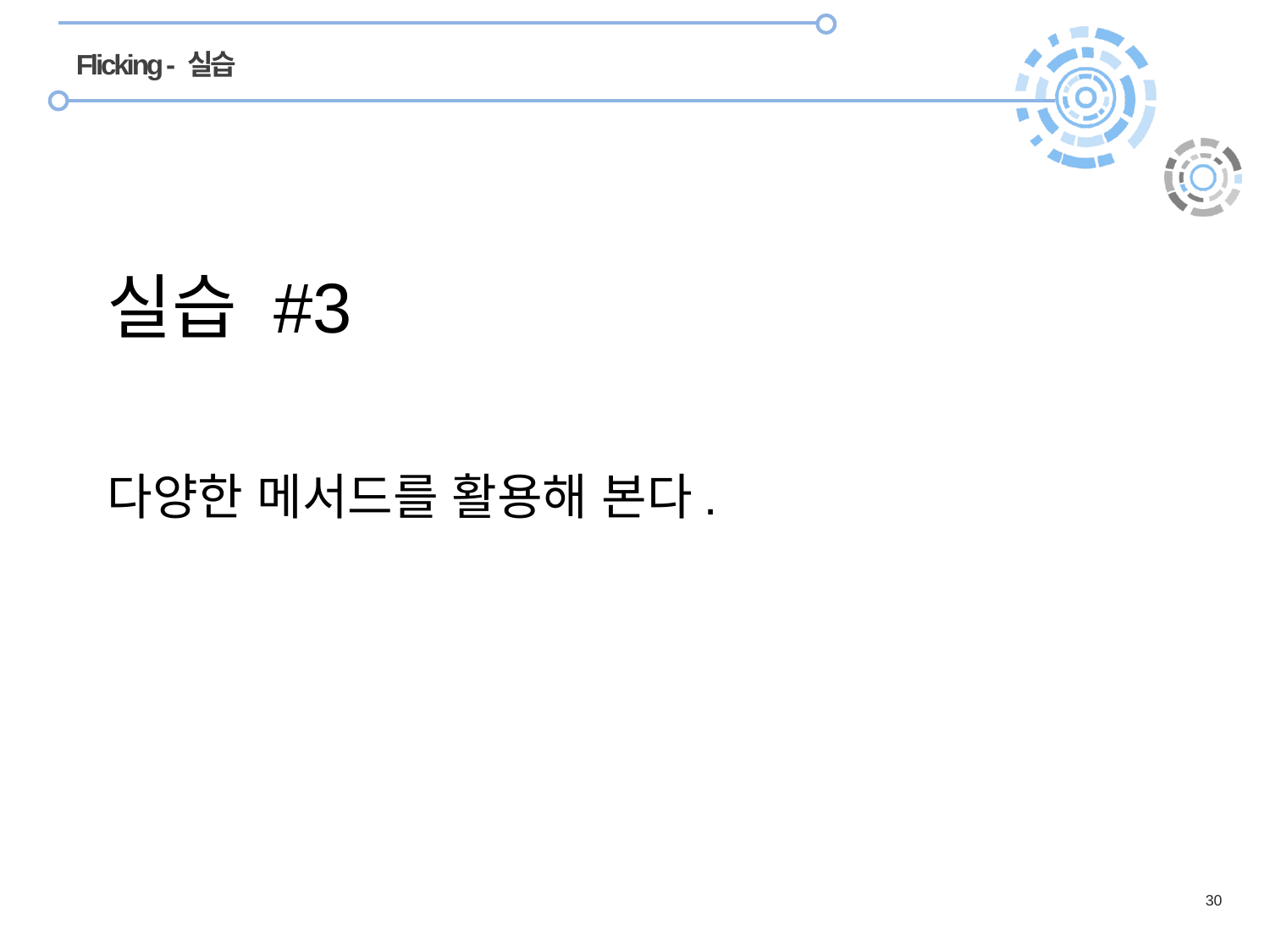

Flicking - 실습
실습 #3

다양한 메서드를 활용해 본다.